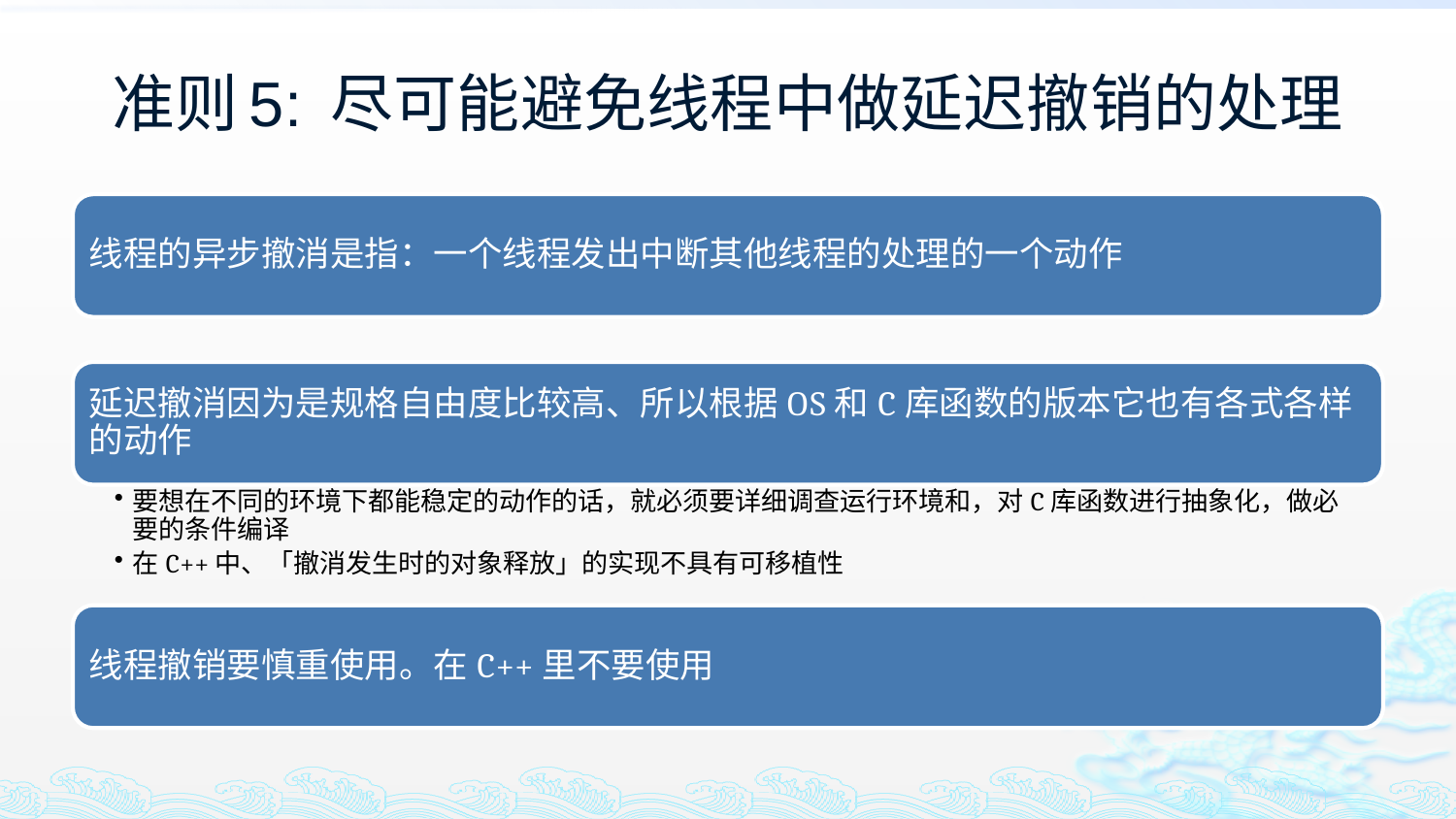

# 准则5: 尽可能避免线程中做延迟撤销的处理
线程的异步撤消是指：一个线程发出中断其他线程的处理的一个动作

延迟撤消因为是规格自由度比较高、所以根据OS和C库函数的版本它也有各式各样的动作
要想在不同的环境下都能稳定的动作的话，就必须要详细调查运行环境和，对C库函数进行抽象化，做必要的条件编译
在C++中、「撤消发生时的对象释放」的实现不具有可移植性
线程撤销要慎重使用。在C++里不要使用